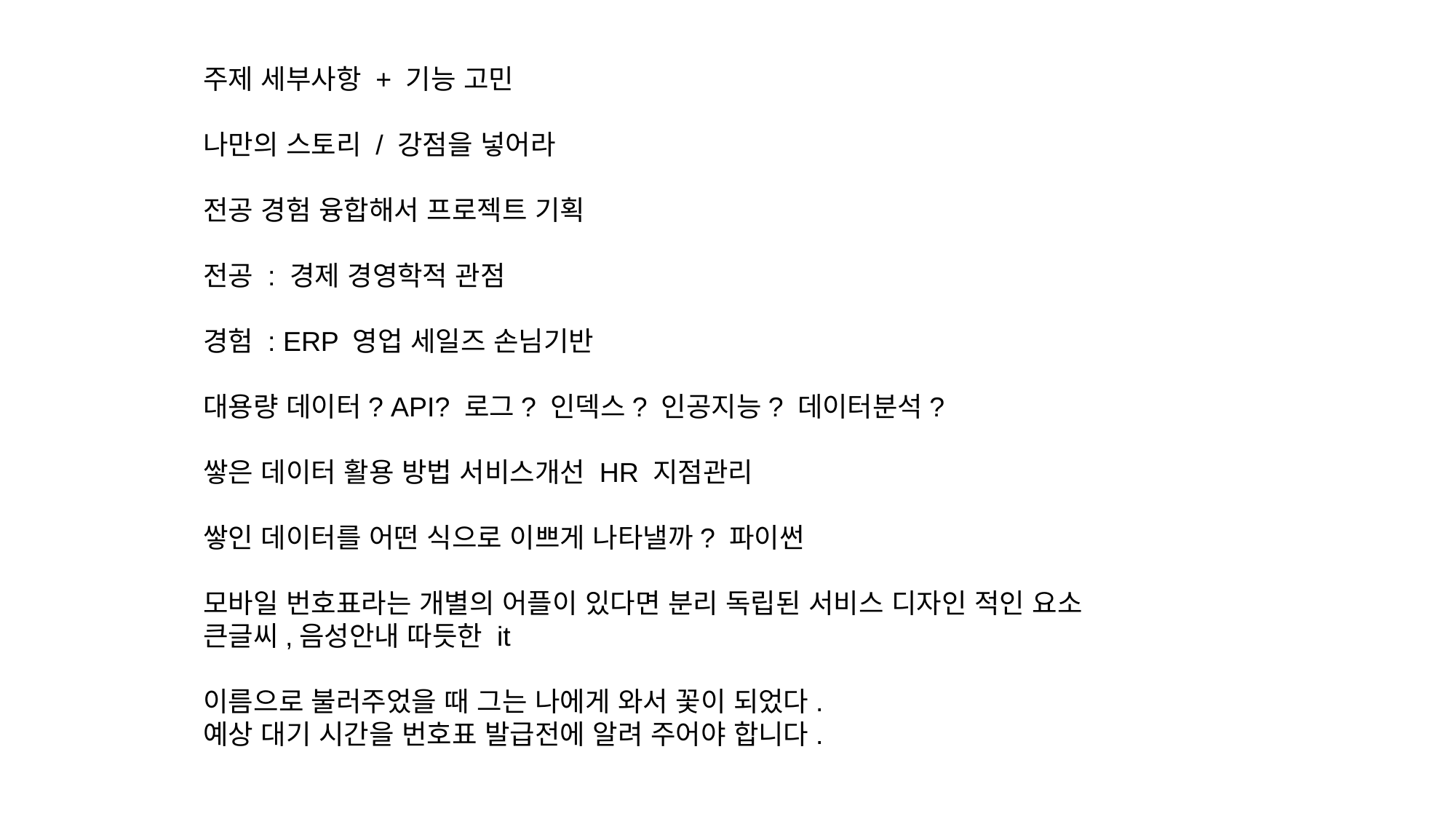

주제 세부사항 + 기능 고민

나만의 스토리 / 강점을 넣어라

전공 경험 융합해서 프로젝트 기획

전공 : 경제 경영학적 관점

경험 : ERP 영업 세일즈 손님기반

대용량 데이터? API? 로그? 인덱스? 인공지능? 데이터분석?

쌓은 데이터 활용 방법 서비스개선 HR 지점관리

쌓인 데이터를 어떤 식으로 이쁘게 나타낼까? 파이썬

모바일 번호표라는 개별의 어플이 있다면 분리 독립된 서비스 디자인 적인 요소
큰글씨,음성안내 따듯한 it

이름으로 불러주었을 때 그는 나에게 와서 꽃이 되었다.
예상 대기 시간을 번호표 발급전에 알려 주어야 합니다.